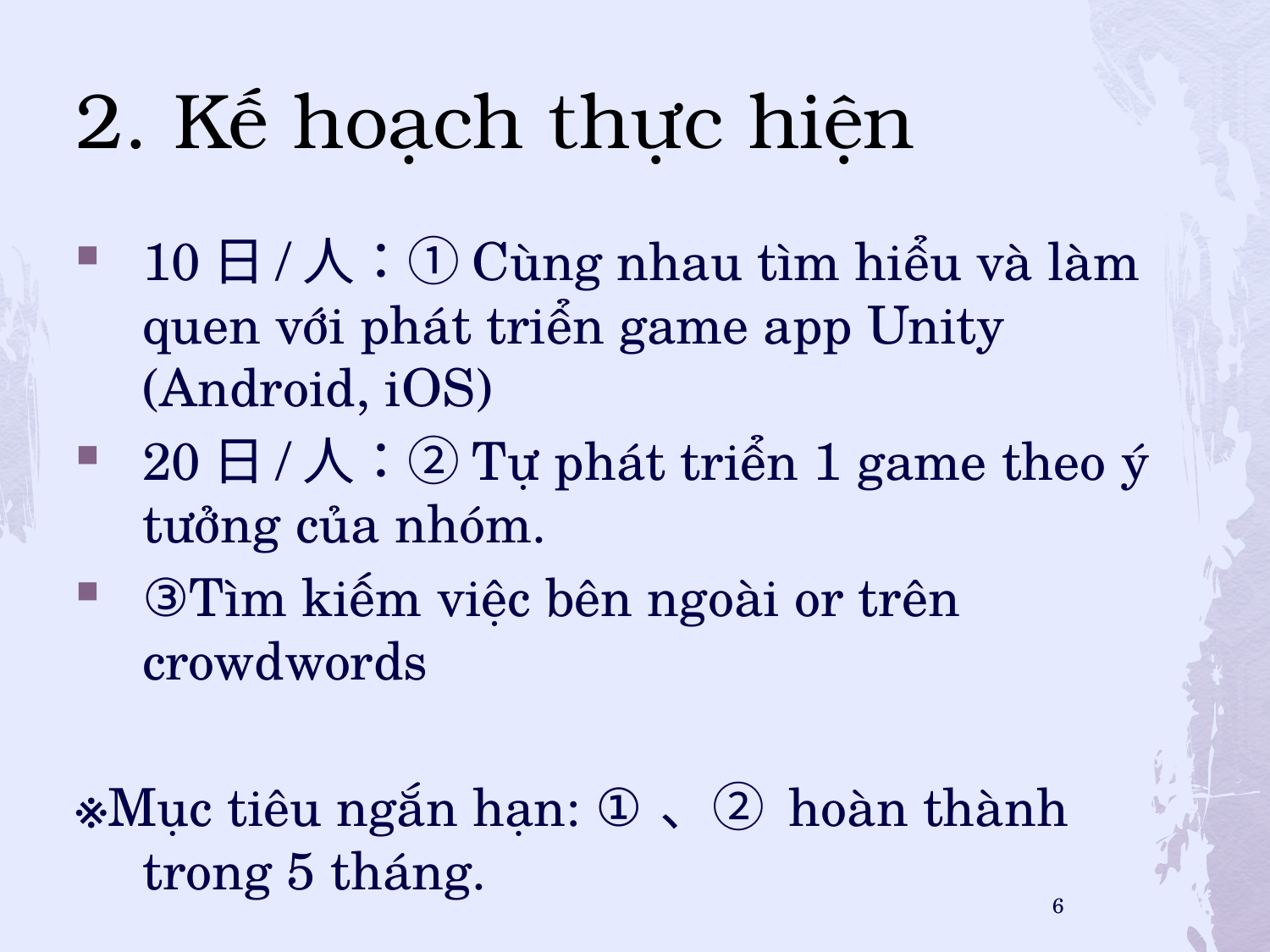

# 2. Kế hoạch thực hiện
10日/人：①Cùng nhau tìm hiểu và làm quen với phát triển game app Unity (Android, iOS)
20日/人：②Tự phát triển 1 game theo ý tưởng của nhóm.
③Tìm kiếm việc bên ngoài or trên crowdwords

※Mục tiêu ngắn hạn: ①、② hoàn thành trong 5 tháng.
6